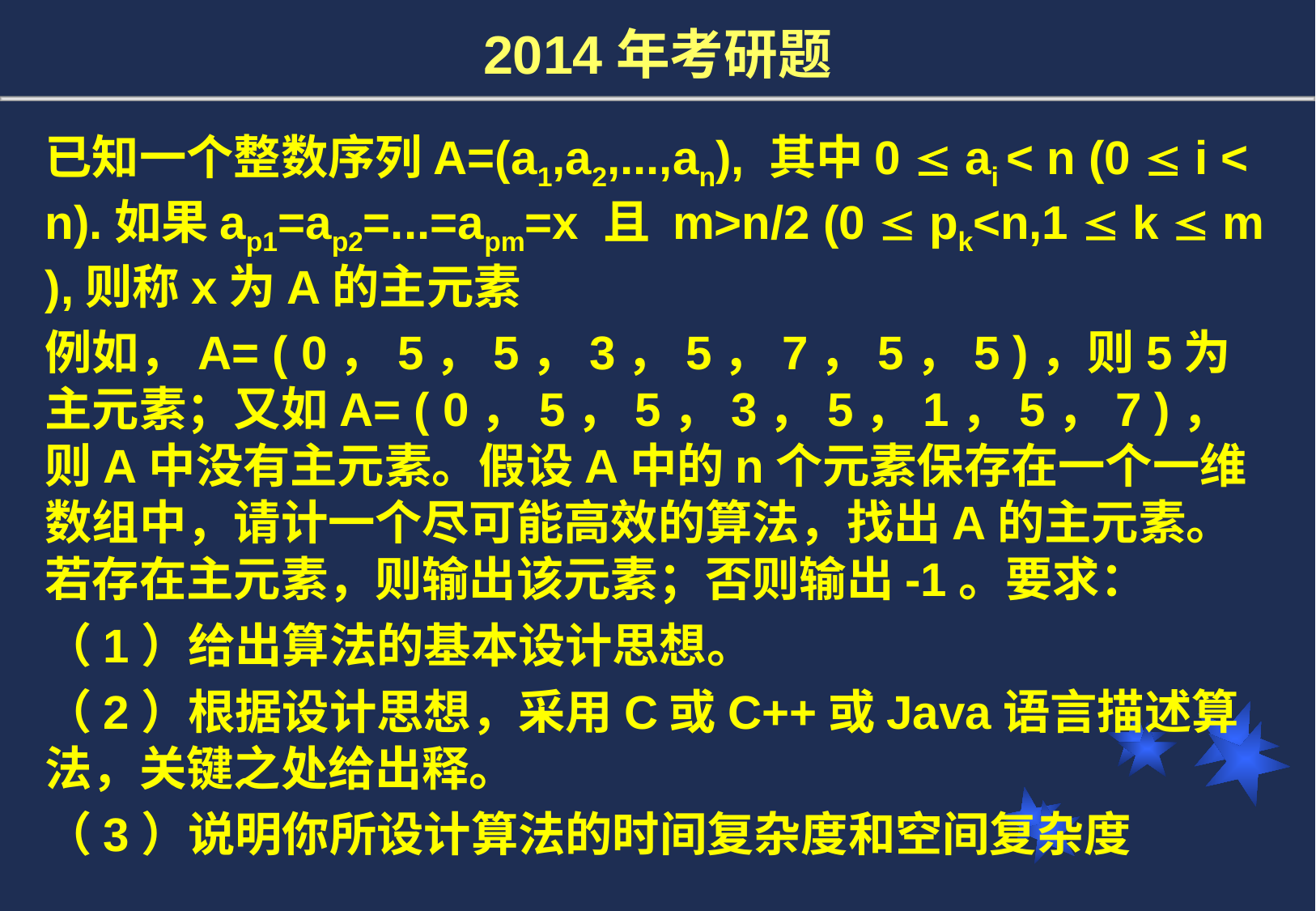

# 2014年考研题
已知一个整数序列A=(a1,a2,...,an), 其中0 ≤ ai < n (0 ≤ i < n).如果ap1=ap2=...=apm=x 且 m>n/2 (0 ≤ pk<n,1 ≤ k ≤ m ),则称x为A的主元素
例如，A= ( 0，5，5，3，5，7，5，5 )，则5为主元素；又如A= ( 0，5，5，3，5，1，5，7 )，则A中没有主元素。假设A中的n个元素保存在一个一维数组中，请计一个尽可能高效的算法，找出A的主元素。若存在主元素，则输出该元素；否则输出-1。要求：
（1）给出算法的基本设计思想。
（2）根据设计思想，采用C或C++或Java语言描述算法，关键之处给出释。
（3）说明你所设计算法的时间复杂度和空间复杂度